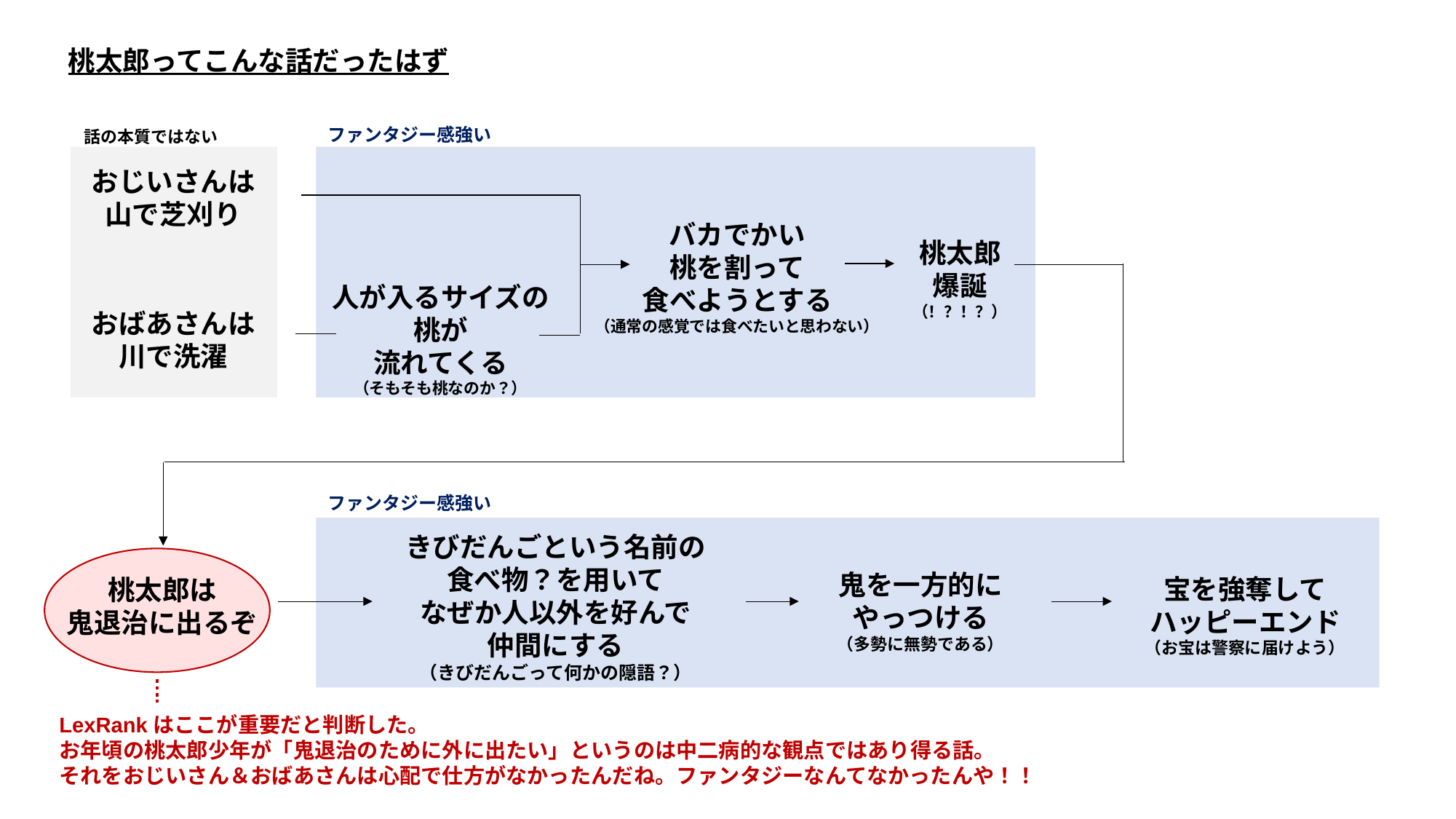

桃太郎ってこんな話だったはず
ファンタジー感強い
話の本質ではない

おじいさんは
山で芝刈り
バカでかい
桃を割って
食べようとする
（通常の感覚では食べたいと思わない）
桃太郎
爆誕
（！？！？）
人が入るサイズの
桃が
流れてくる
（そもそも桃なのか？）
おばあさんは
川で洗濯
ファンタジー感強い

きびだんごという名前の
食べ物？を用いて
なぜか人以外を好んで
仲間にする
（きびだんごって何かの隠語？）

鬼を一方的に
やっつける
（多勢に無勢である）
宝を強奪して
ハッピーエンド
（お宝は警察に届けよう）
桃太郎は
鬼退治に出るぞ
LexRankはここが重要だと判断した。
お年頃の桃太郎少年が「鬼退治のために外に出たい」というのは中二病的な観点ではあり得る話。
それをおじいさん＆おばあさんは心配で仕方がなかったんだね。ファンタジーなんてなかったんや！！